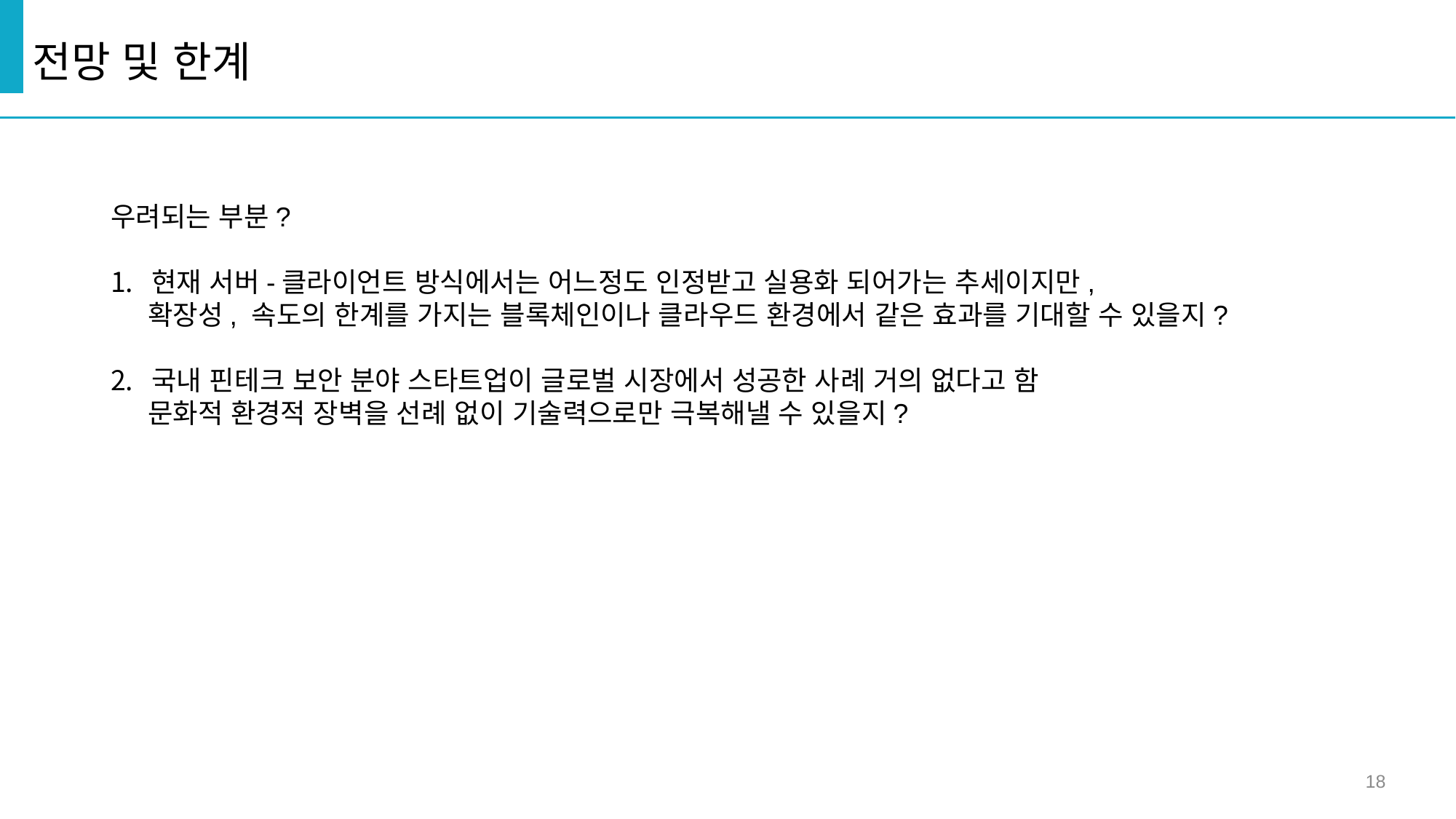

전망 및 한계
우려되는 부분?

현재 서버-클라이언트 방식에서는 어느정도 인정받고 실용화 되어가는 추세이지만,
    확장성, 속도의 한계를 가지는 블록체인이나 클라우드 환경에서 같은 효과를 기대할 수 있을지?

국내 핀테크 보안 분야 스타트업이 글로벌 시장에서 성공한 사례 거의 없다고 함
    문화적 환경적 장벽을 선례 없이 기술력으로만 극복해낼 수 있을지?

18